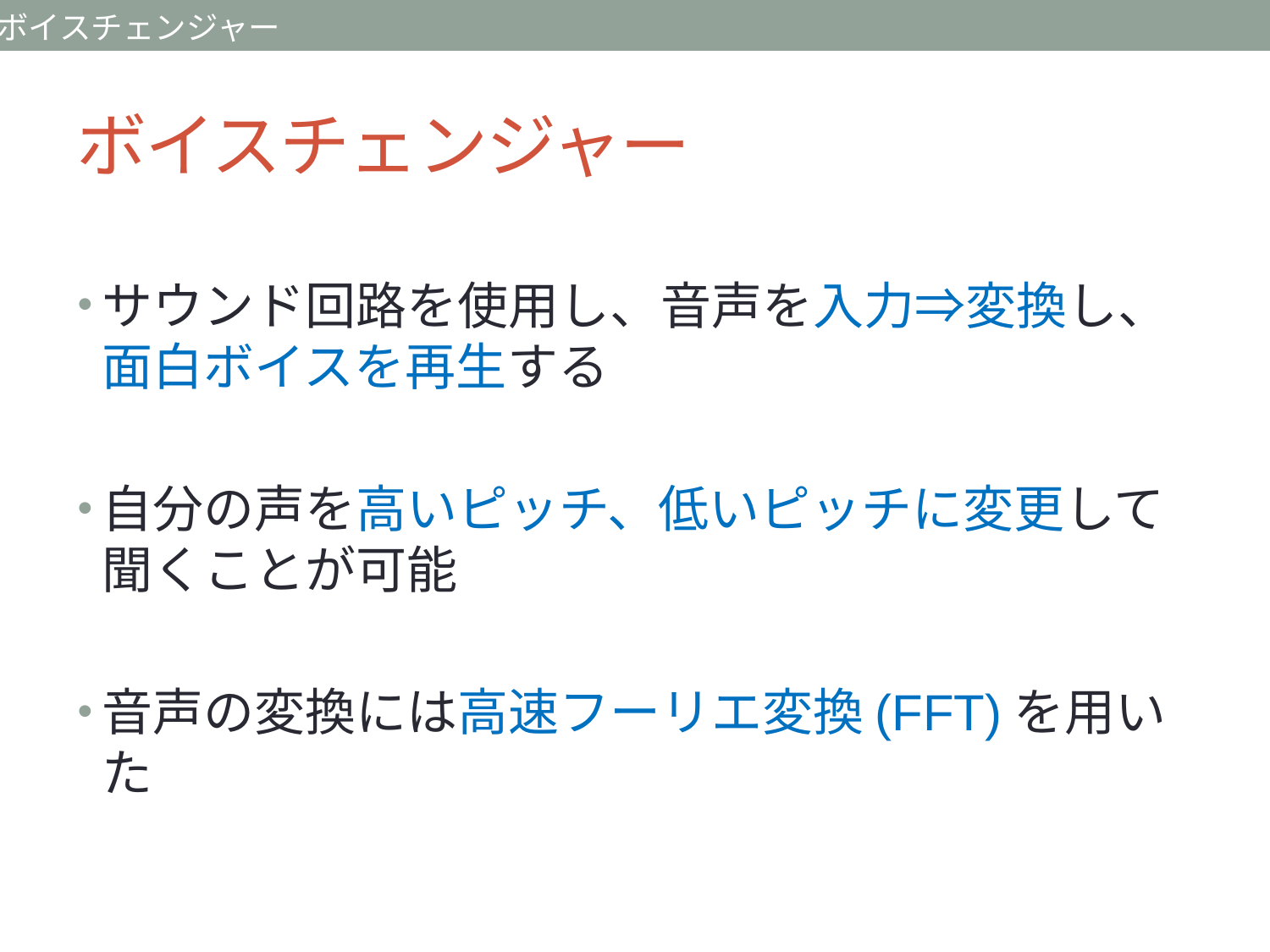

ボイスチェンジャー
# ボイスチェンジャー

サウンド回路を使用し、音声を入力⇒変換し、面白ボイスを再生する

自分の声を高いピッチ、低いピッチに変更して聞くことが可能

音声の変換には高速フーリエ変換(FFT)を用いた